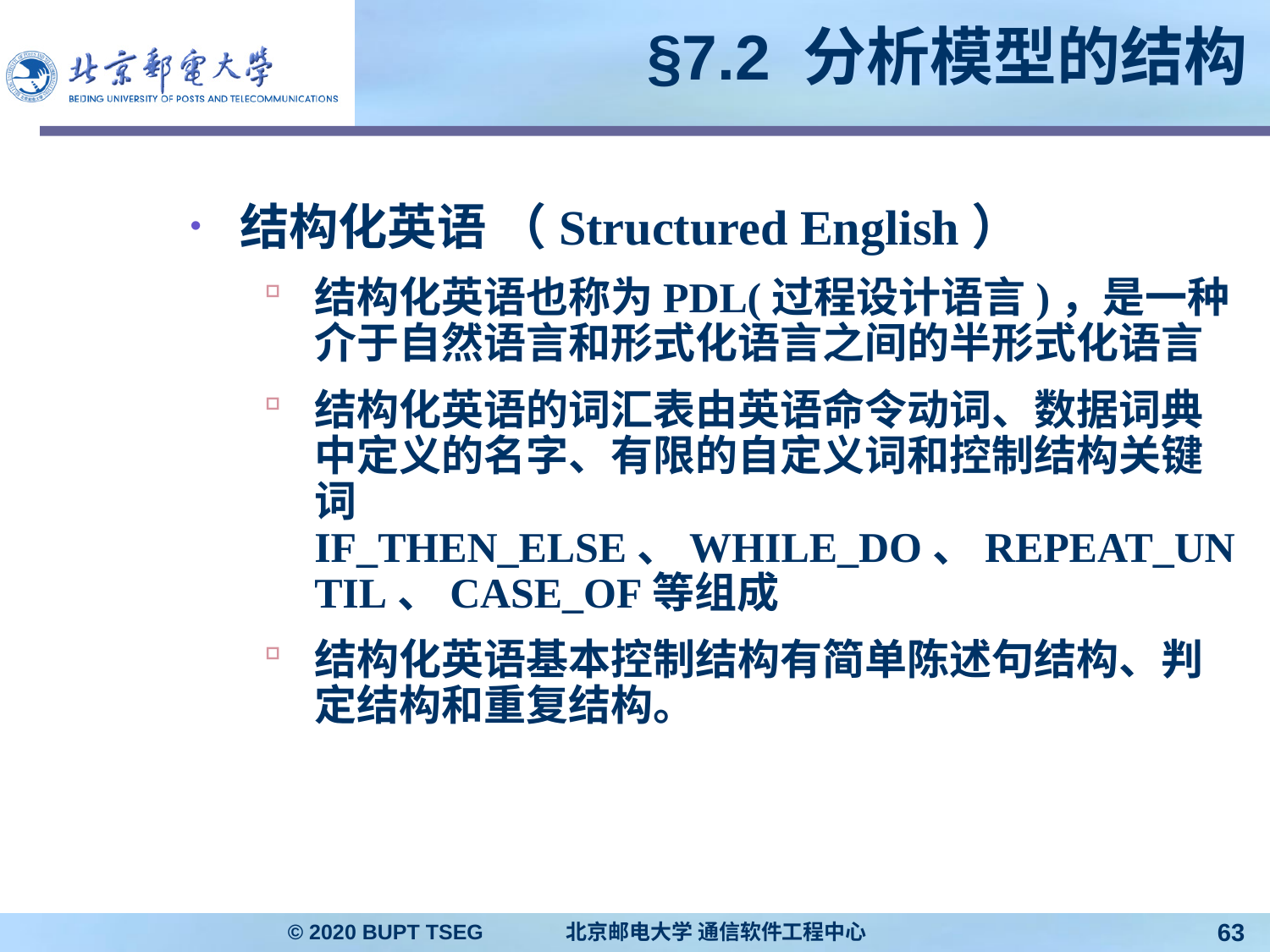

# §7.2 分析模型的结构
结构化英语 （Structured English）
结构化英语也称为PDL(过程设计语言)，是一种介于自然语言和形式化语言之间的半形式化语言
结构化英语的词汇表由英语命令动词、数据词典中定义的名字、有限的自定义词和控制结构关键词 IF_THEN_ELSE、WHILE_DO、REPEAT_UNTIL、CASE_OF等组成
结构化英语基本控制结构有简单陈述句结构、判定结构和重复结构。
© 2020 BUPT TSEG             北京邮电大学 通信软件工程中心